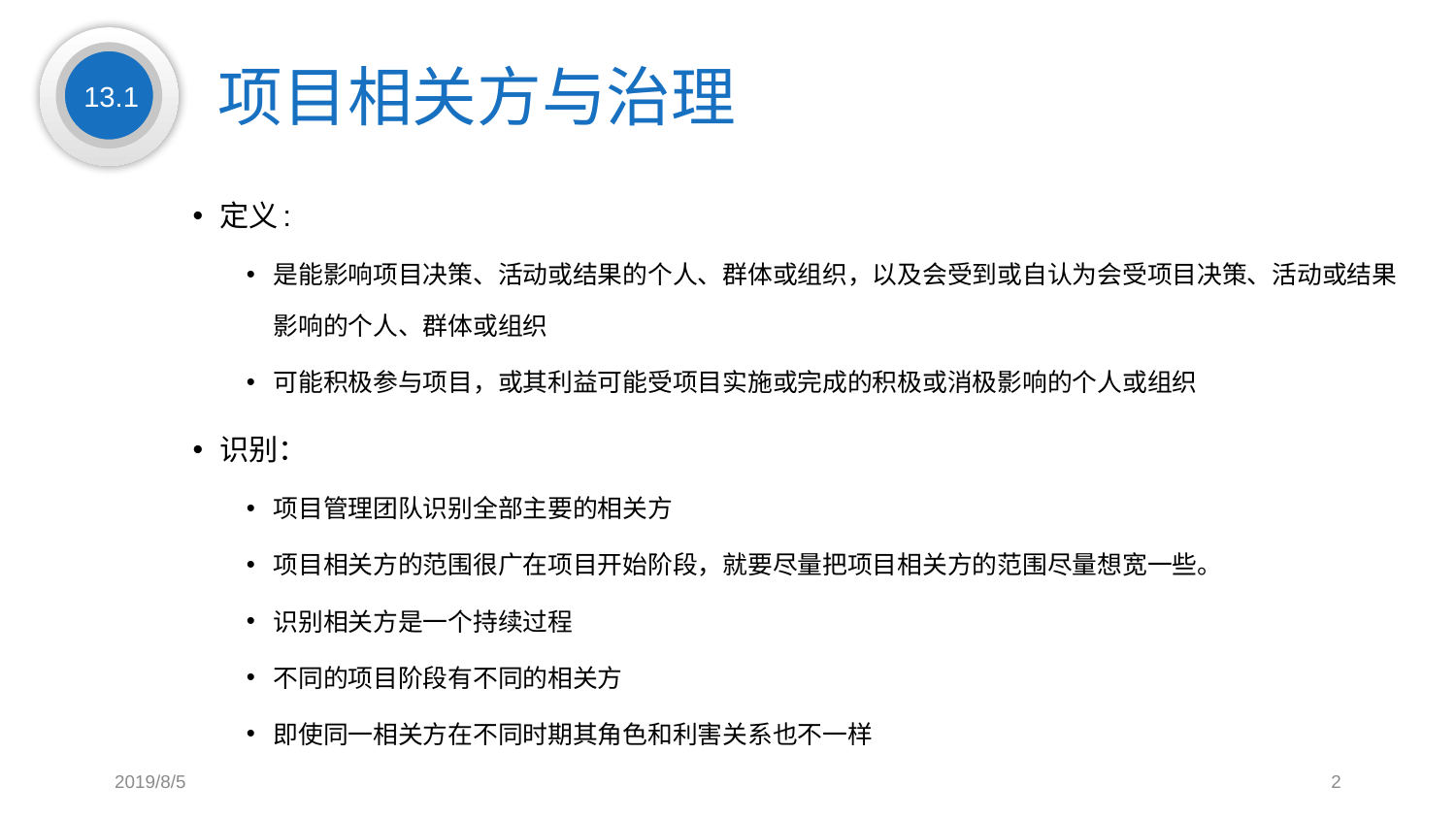

项目相关方与治理
13.1
定义:
是能影响项目决策、活动或结果的个人、群体或组织，以及会受到或自认为会受项目决策、活动或结果影响的个人、群体或组织
可能积极参与项目，或其利益可能受项目实施或完成的积极或消极影响的个人或组织
识别：
项目管理团队识别全部主要的相关方
项目相关方的范围很广在项目开始阶段，就要尽量把项目相关方的范围尽量想宽一些。
识别相关方是一个持续过程
不同的项目阶段有不同的相关方
即使同一相关方在不同时期其角色和利害关系也不一样
2019/8/5
2